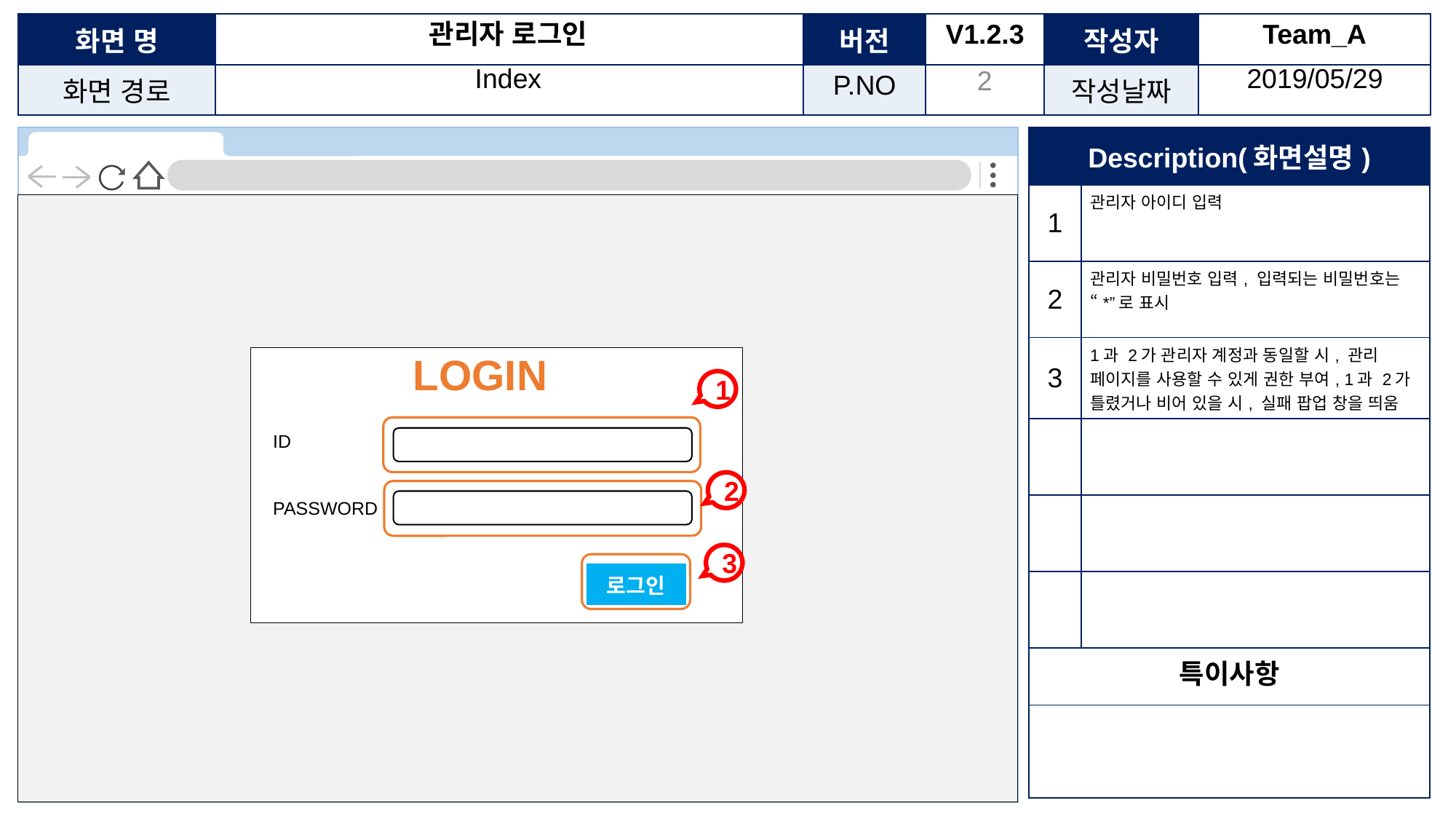

관리자 로그인

2
Index
2019/05/29
| Description(화면설명) |  |
| --- | --- |
| 1 | 관리자 아이디 입력 |
| 2 | 관리자 비밀번호 입력, 입력되는 비밀번호는 “\*”로 표시 |
| 3 | 1과 2가 관리자 계정과 동일할 시, 관리 페이지를 사용할 수 있게 권한 부여, 1과 2가 틀렸거나 비어 있을 시, 실패 팝업 창을 띄움 |
|  |  |
|  |  |
|  |  |
| 특이사항 |  |
|  |  |
LOGIN

1

ID

2

PASSWORD

3

| 로그인 |
| --- |